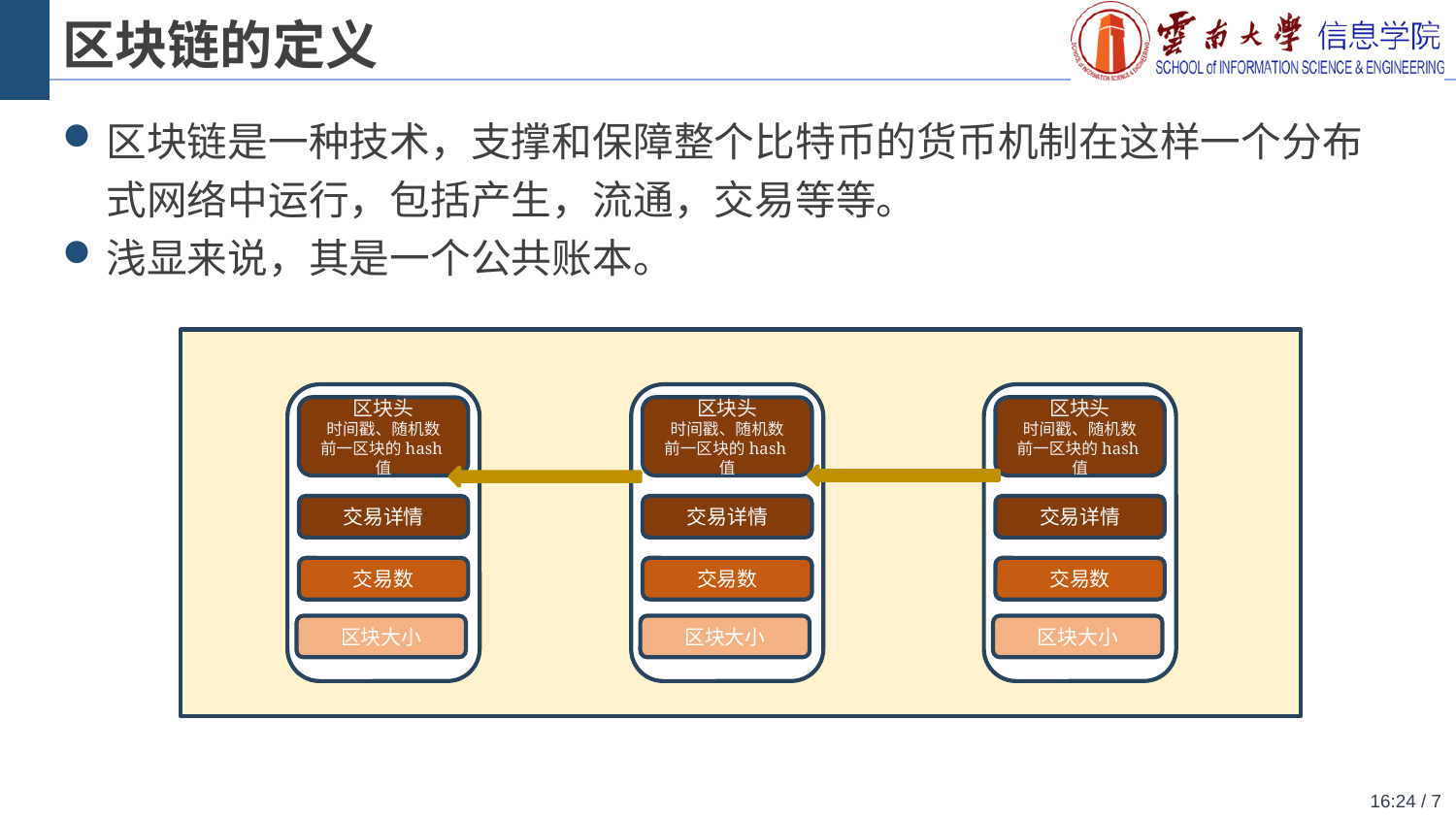

# 区块链的定义
区块链是一种技术，支撑和保障整个比特币的货币机制在这样一个分布式网络中运行，包括产生，流通，交易等等。
浅显来说，其是一个公共账本。

区块头
时间戳、随机数
前一区块的hash值
区块头
时间戳、随机数
前一区块的hash值
区块头
时间戳、随机数
前一区块的hash值

交易详情
交易详情
交易详情
交易数
交易数
交易数
区块大小
区块大小
区块大小